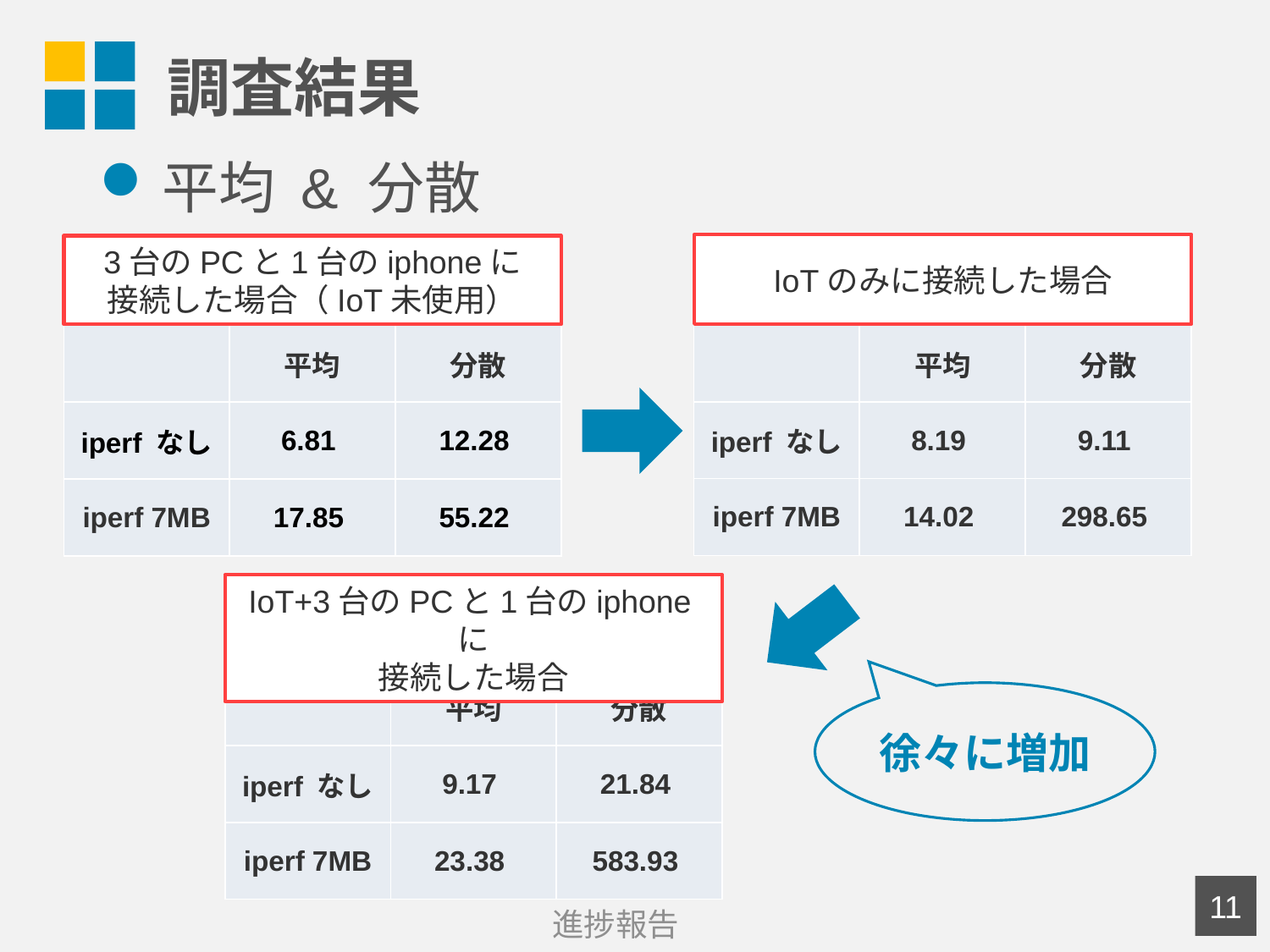

# 調査結果
平均 & 分散
IoTのみに接続した場合
3台のPCと1台のiphoneに
接続した場合（IoT未使用）
|  | 平均 | 分散 |
| --- | --- | --- |
| iperf なし | 8.19 | 9.11 |
| iperf 7MB | 14.02 | 298.65 |
|  | 平均 | 分散 |
| --- | --- | --- |
| iperf なし | 6.81 | 12.28 |
| iperf 7MB | 17.85 | 55.22 |

IoT+3台のPCと1台のiphoneに
接続した場合

|  | 平均 | 分散 |
| --- | --- | --- |
| iperf なし | 9.17 | 21.84 |
| iperf 7MB | 23.38 | 583.93 |
徐々に増加
11
進捗報告